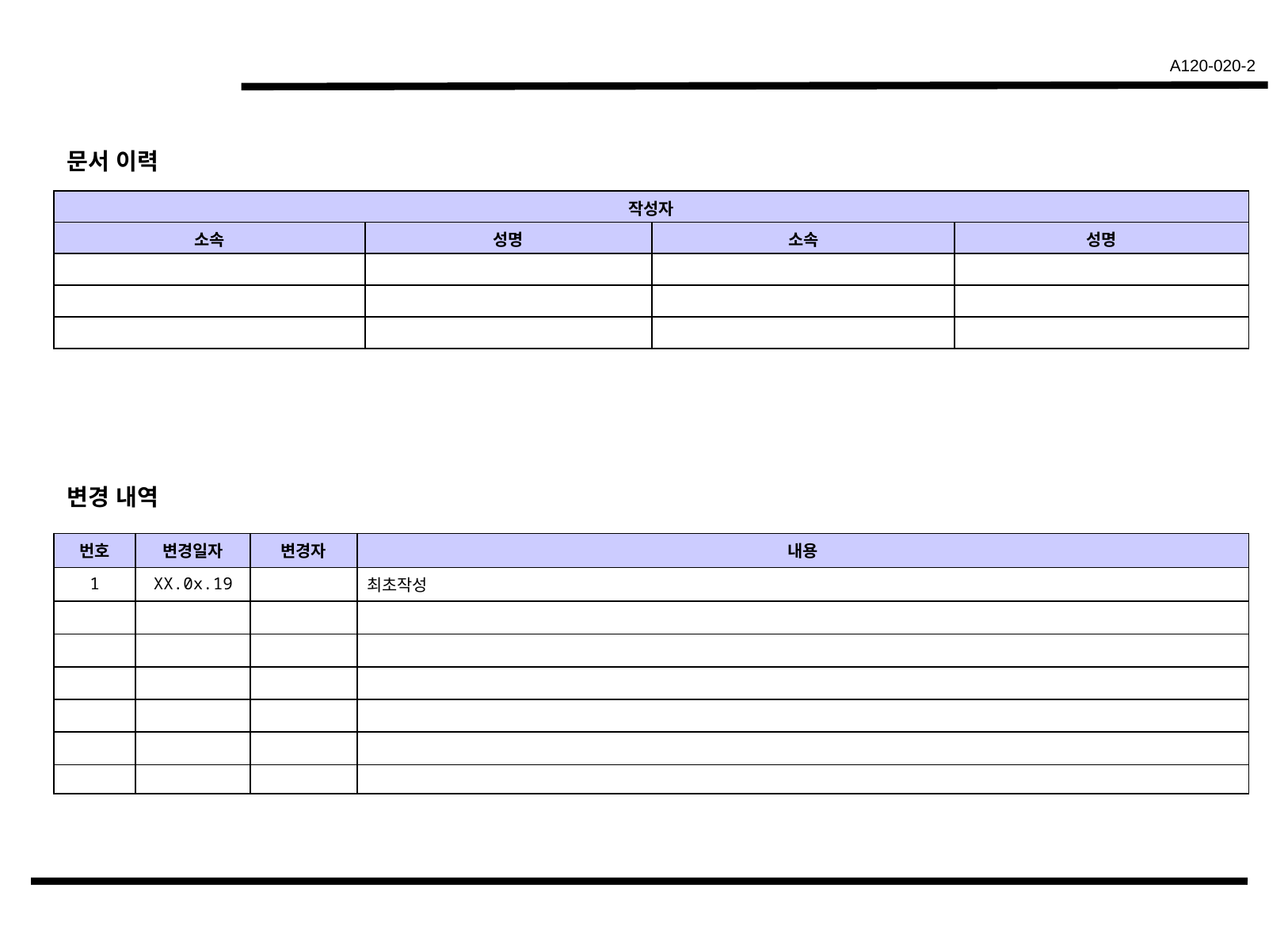

문서 이력
| 작성자 |  |  |  |
| --- | --- | --- | --- |
| 소속 | 성명 | 소속 | 성명 |
|  |  |  |  |
|  |  |  |  |
|  |  |  |  |
변경 내역
| 번호 | 변경일자 | 변경자 | 내용 |
| --- | --- | --- | --- |
| 1 | XX.0x.19 |  | 최초작성 |
|  |  |  |  |
|  |  |  |  |
|  |  |  |  |
|  |  |  |  |
|  |  |  |  |
|  |  |  |  |